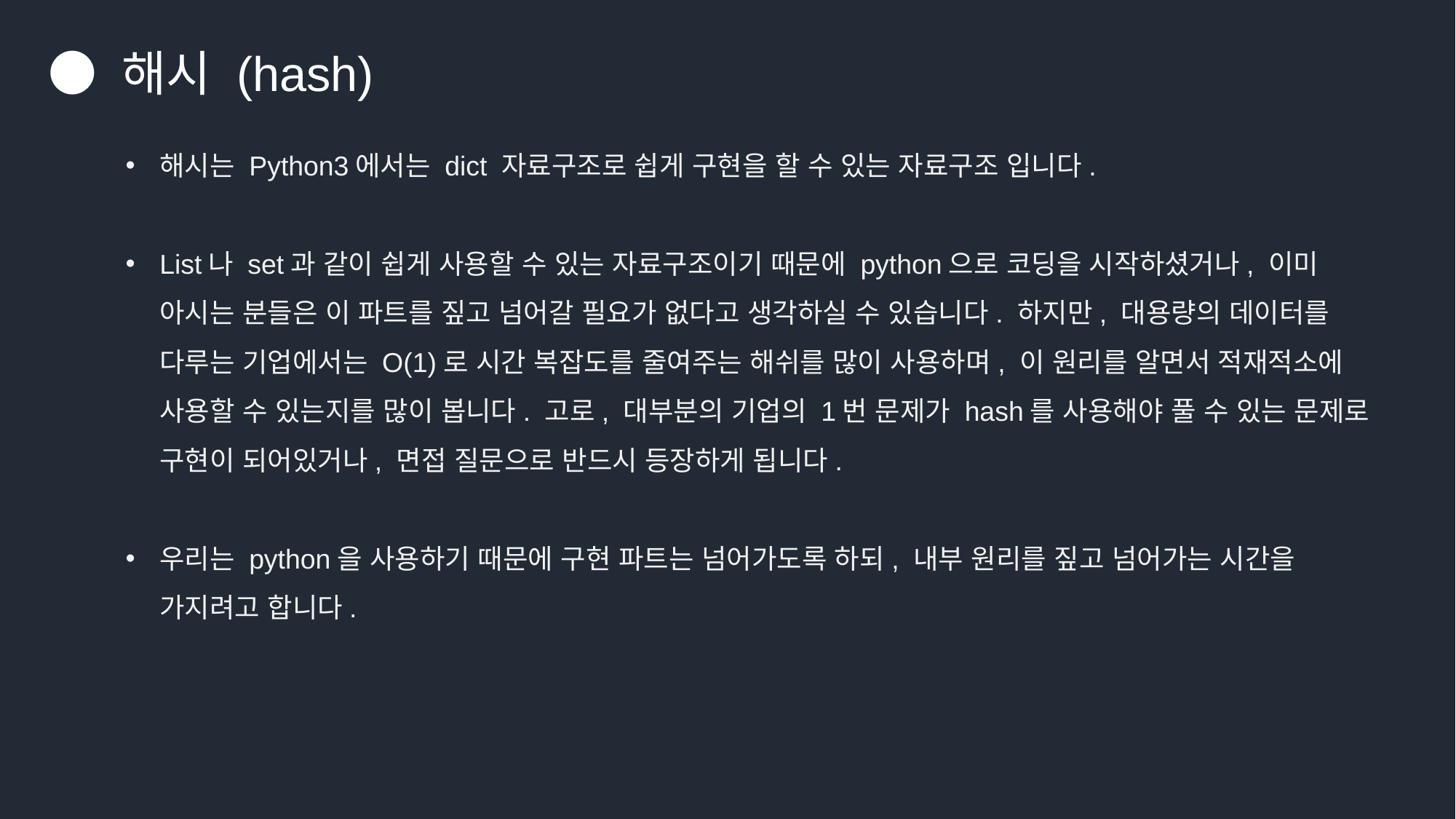

● 해시 (hash)
해시는 Python3에서는 dict 자료구조로 쉽게 구현을 할 수 있는 자료구조 입니다.

List나 set과 같이 쉽게 사용할 수 있는 자료구조이기 때문에 python으로 코딩을 시작하셨거나, 이미 아시는 분들은 이 파트를 짚고 넘어갈 필요가 없다고 생각하실 수 있습니다. 하지만, 대용량의 데이터를 다루는 기업에서는 O(1)로 시간 복잡도를 줄여주는 해쉬를 많이 사용하며, 이 원리를 알면서 적재적소에 사용할 수 있는지를 많이 봅니다. 고로, 대부분의 기업의 1번 문제가 hash를 사용해야 풀 수 있는 문제로 구현이 되어있거나, 면접 질문으로 반드시 등장하게 됩니다.

우리는 python을 사용하기 때문에 구현 파트는 넘어가도록 하되, 내부 원리를 짚고 넘어가는 시간을 가지려고 합니다.